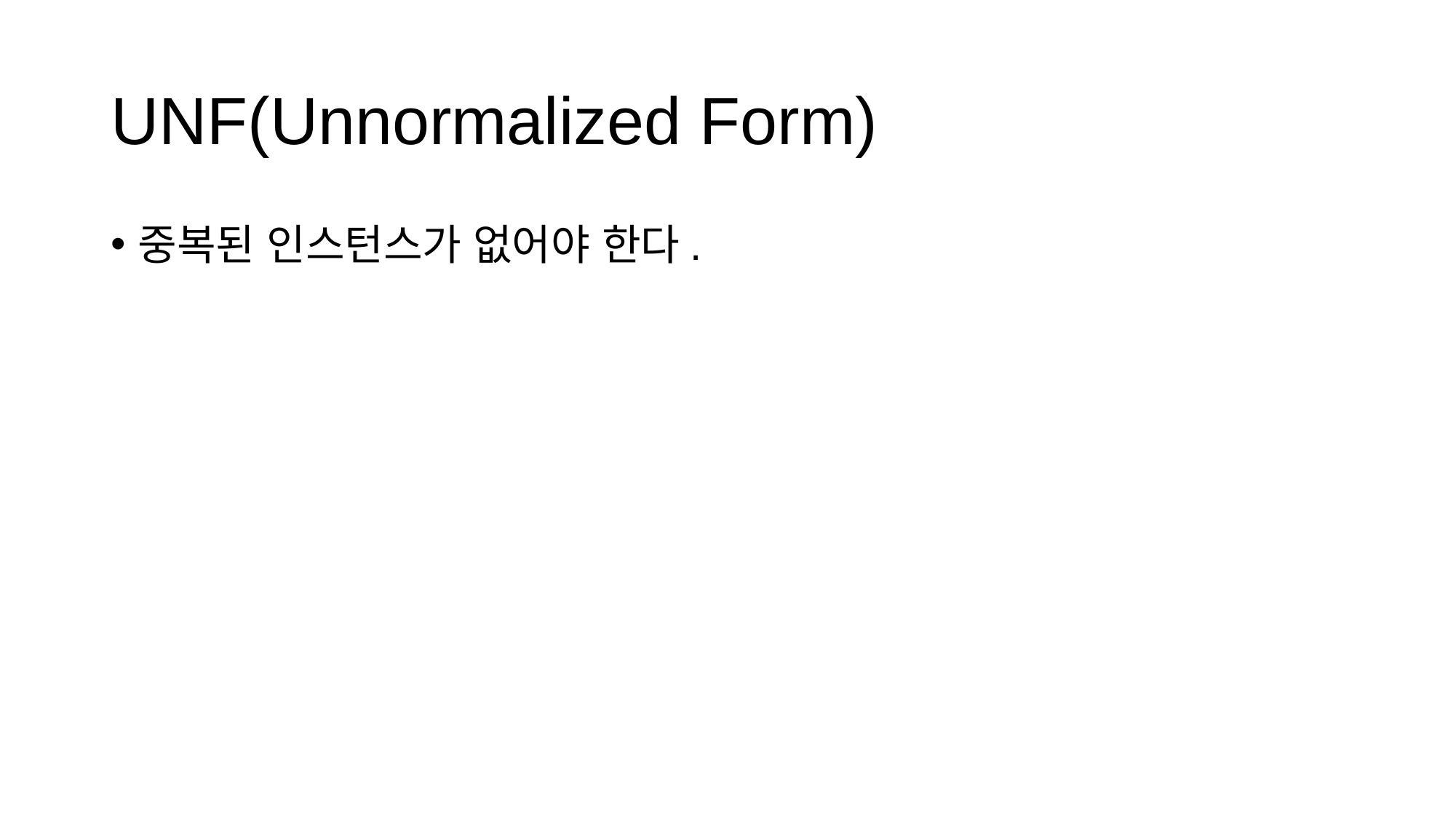

# UNF(Unnormalized Form)
중복된 인스턴스가 없어야 한다.